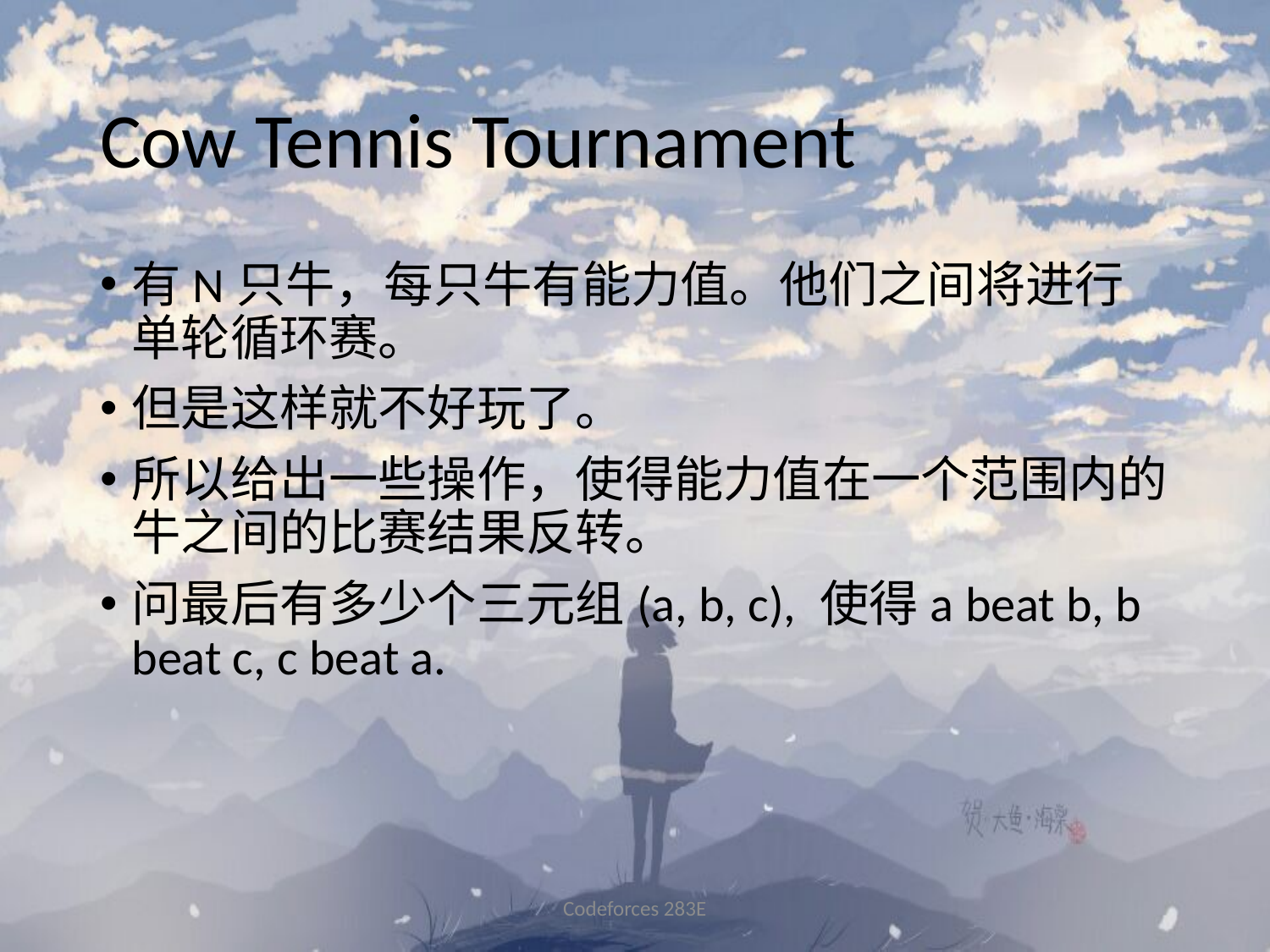

# Cow Tennis Tournament
有N只牛，每只牛有能力值。他们之间将进行单轮循环赛。
但是这样就不好玩了。
所以给出一些操作，使得能力值在一个范围内的牛之间的比赛结果反转。
问最后有多少个三元组(a, b, c), 使得a beat b, b beat c, c beat a.
Codeforces 283E